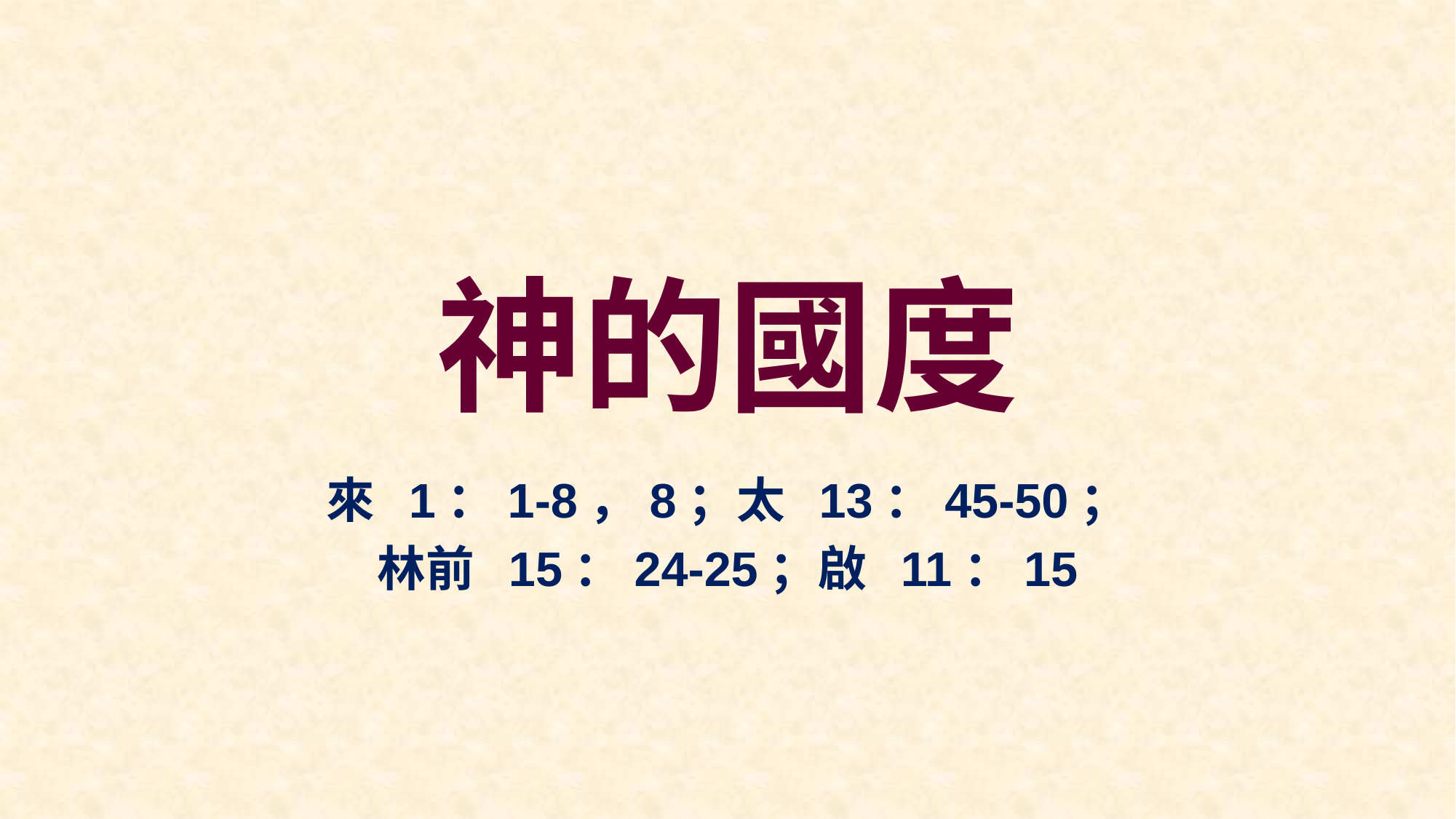

# 神的國度
來  1：1-8，8；太  13：45-50；
林前  15：24-25；啟  11：15